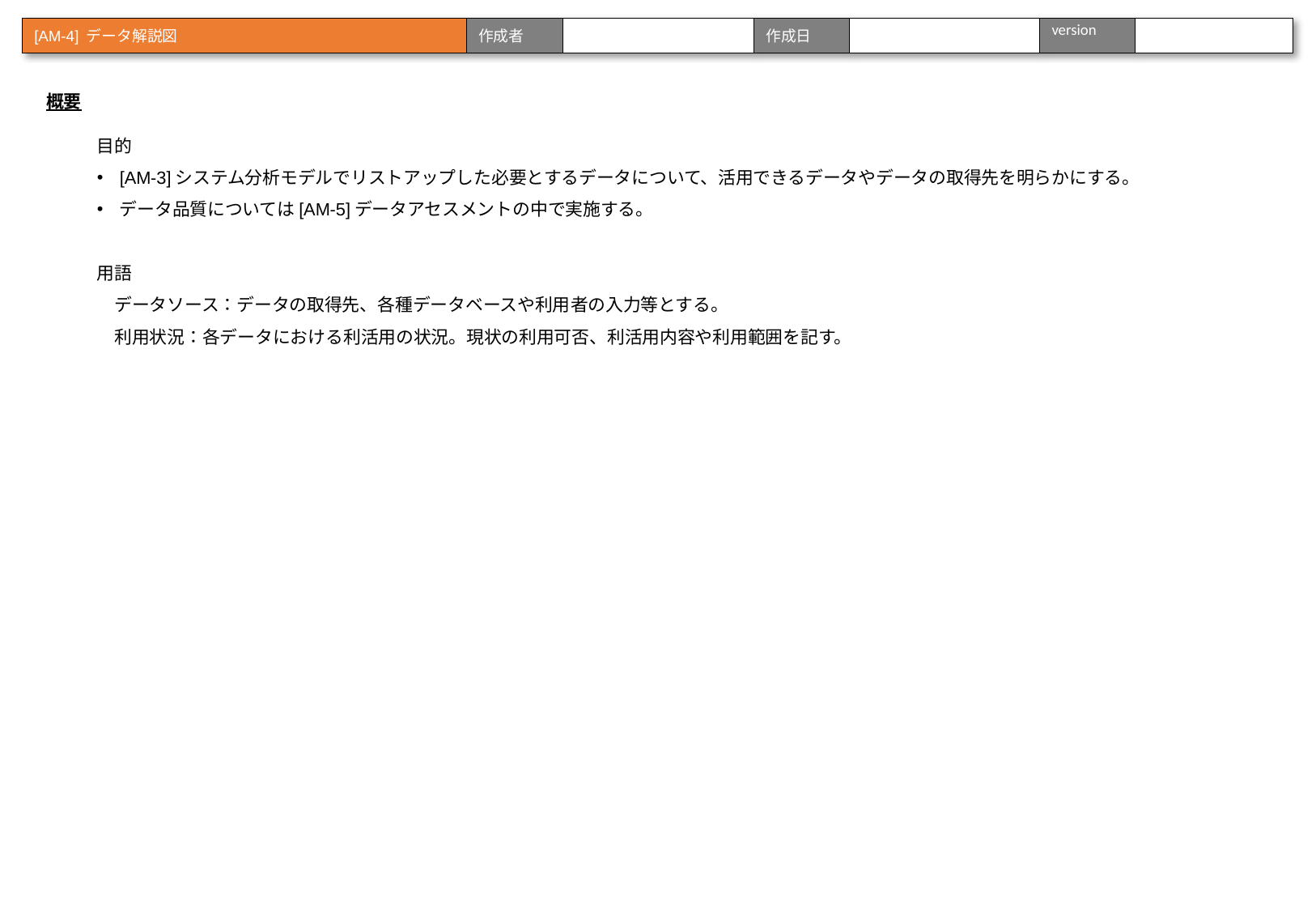

| [AM-4] データ解説図 | 作成者 |  | 作成日 |  | version |  |
| --- | --- | --- | --- | --- | --- | --- |
概要
目的
[AM-3]システム分析モデルでリストアップした必要とするデータについて、活用できるデータやデータの取得先を明らかにする。
データ品質については[AM-5]データアセスメントの中で実施する。

用語
　データソース：データの取得先、各種データベースや利用者の入力等とする。
　利用状況：各データにおける利活用の状況。現状の利用可否、利活用内容や利用範囲を記す。